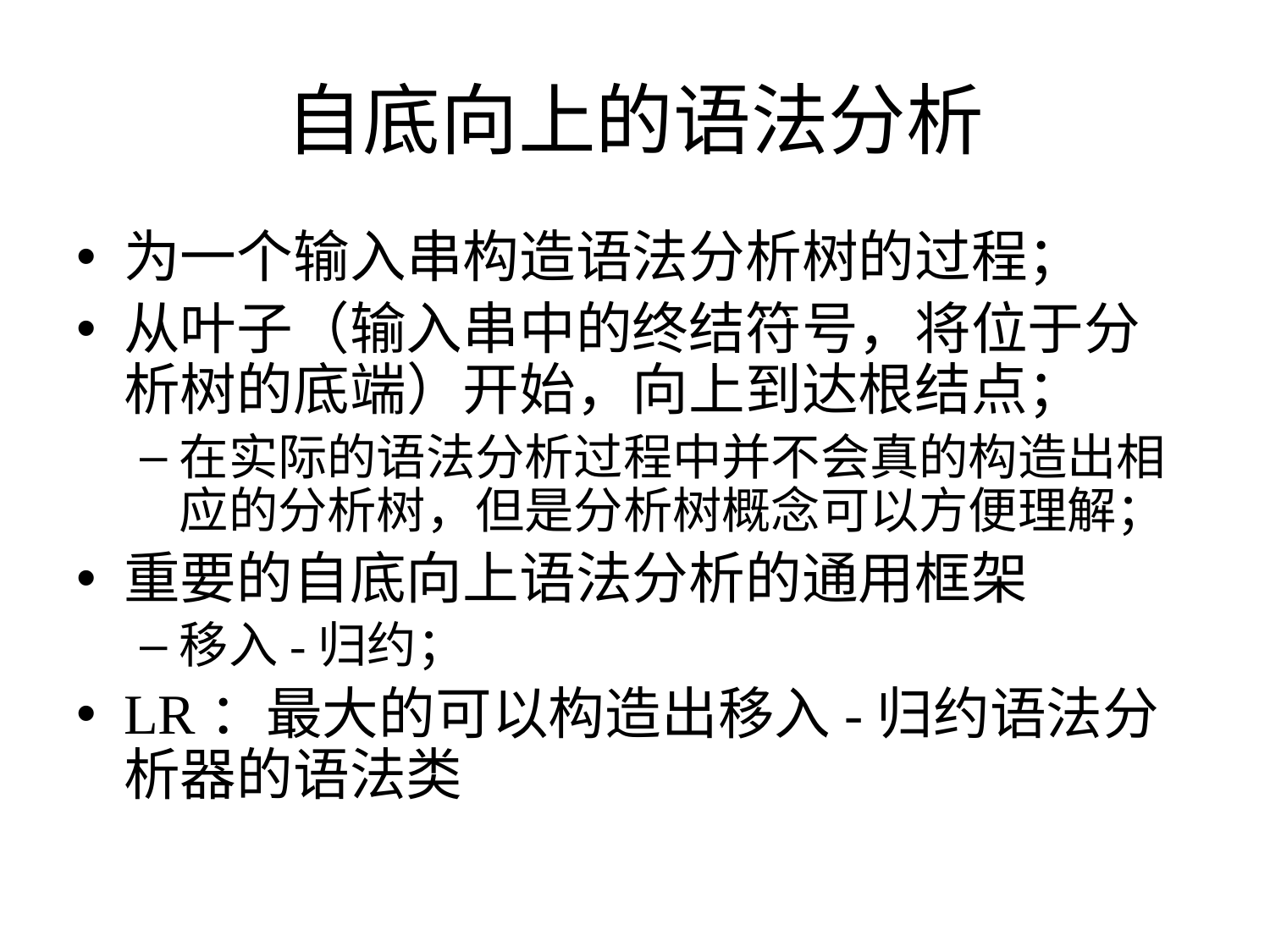

# 自底向上的语法分析
为一个输入串构造语法分析树的过程；
从叶子（输入串中的终结符号，将位于分析树的底端）开始，向上到达根结点；
在实际的语法分析过程中并不会真的构造出相应的分析树，但是分析树概念可以方便理解；
重要的自底向上语法分析的通用框架
移入-归约；
LR：最大的可以构造出移入-归约语法分析器的语法类